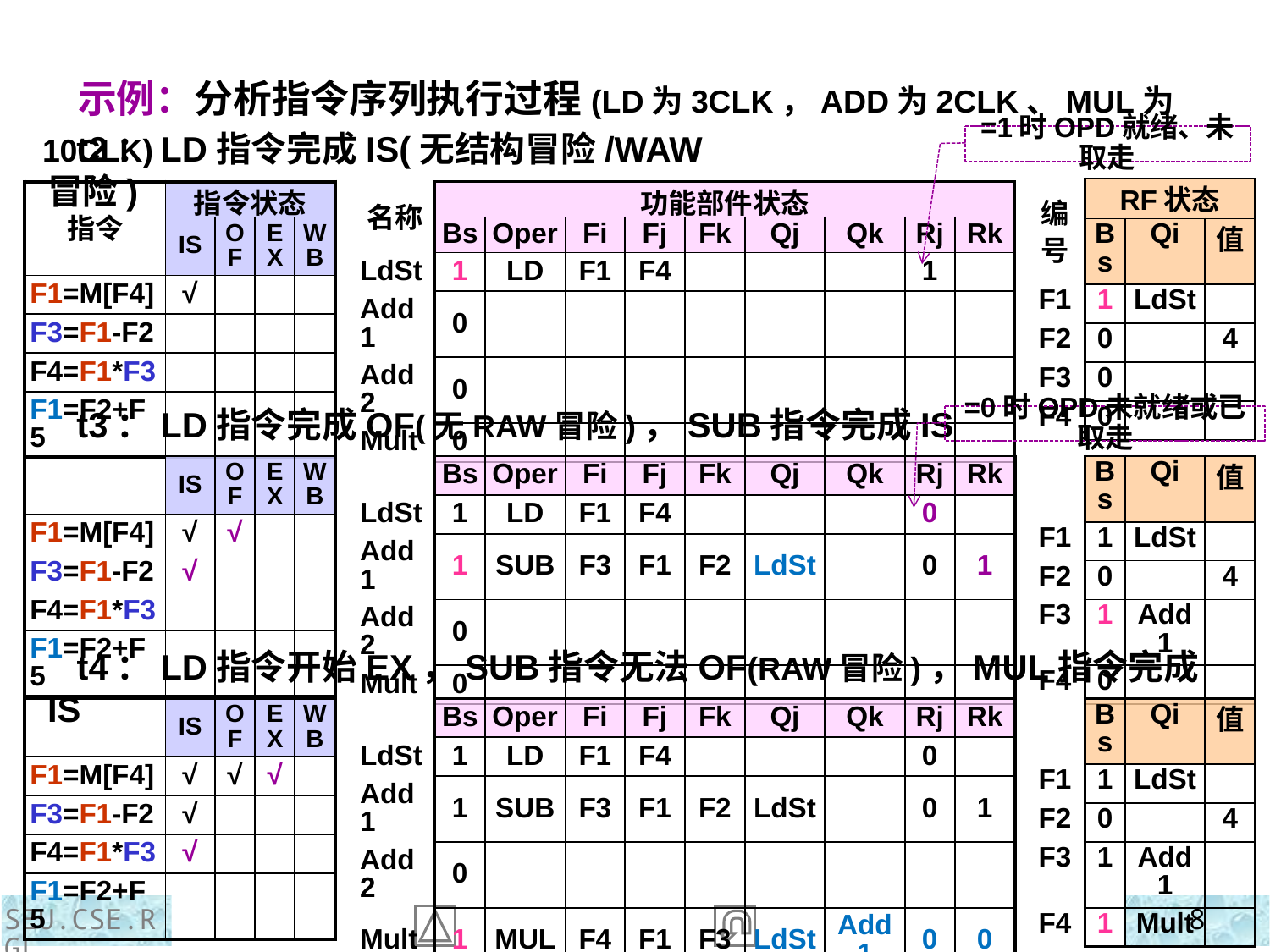

示例：分析指令序列执行过程(LD为3CLK，ADD为2CLK、MUL为10CLK)
   t2：LD指令完成IS(无结构冒险/WAW冒险)
=1时OPD就绪、未取走
| 编号 | RF状态 |  |  |
| --- | --- | --- | --- |
|  | Bs | Qi | 值 |
| F1 | 1 | LdSt |  |
| F2 | 0 |  | 4 |
| F3 | 0 |  |  |
| F4 | 0 |  |  |
| 指令 | 指令状态 |  |  |  |
| --- | --- | --- | --- | --- |
|  | IS | OF | EX | WB |
| F1=M[F4] | √ |  |  |  |
| F3=F1-F2 |  |  |  |  |
| F4=F1\*F3 |  |  |  |  |
| F1=F2+F5 |  |  |  |  |
| 名称 | 功能部件状态 |  |  |  |  |  |  |  |  |
| --- | --- | --- | --- | --- | --- | --- | --- | --- | --- |
|  | Bs | Oper | Fi | Fj | Fk | Qj | Qk | Rj | Rk |
| LdSt | 1 | LD | F1 | F4 |  |  |  | 1 |  |
| Add1 | 0 |  |  |  |  |  |  |  |  |
| Add2 | 0 |  |  |  |  |  |  |  |  |
| Mult | 0 |  |  |  |  |  |  |  |  |
   t3：LD指令完成OF(无RAW冒险)，SUB指令完成IS
=0时OPD未就绪或已取走
|  | IS | OF | EX | WB |
| --- | --- | --- | --- | --- |
| F1=M[F4] | √ | √ |  |  |
| F3=F1-F2 | √ |  |  |  |
| F4=F1\*F3 |  |  |  |  |
| F1=F2+F5 |  |  |  |  |
|  | Bs | Oper | Fi | Fj | Fk | Qj | Qk | Rj | Rk |
| --- | --- | --- | --- | --- | --- | --- | --- | --- | --- |
| LdSt | 1 | LD | F1 | F4 |  |  |  | 0 |  |
| Add1 | 1 | SUB | F3 | F1 | F2 | LdSt |  | 0 | 1 |
| Add2 | 0 |  |  |  |  |  |  |  |  |
| Mult | 0 |  |  |  |  |  |  |  |  |
|  | Bs | Qi | 值 |
| --- | --- | --- | --- |
| F1 | 1 | LdSt |  |
| F2 | 0 |  | 4 |
| F3 | 1 | Add1 |  |
| F4 | 0 |  |  |
   t4：LD指令开始EX，SUB指令无法OF(RAW冒险)，MUL指令完成IS
|  | IS | OF | EX | WB |
| --- | --- | --- | --- | --- |
| F1=M[F4] | √ | √ | √ |  |
| F3=F1-F2 | √ |  |  |  |
| F4=F1\*F3 | √ |  |  |  |
| F1=F2+F5 |  |  |  |  |
|  | Bs | Oper | Fi | Fj | Fk | Qj | Qk | Rj | Rk |
| --- | --- | --- | --- | --- | --- | --- | --- | --- | --- |
| LdSt | 1 | LD | F1 | F4 |  |  |  | 0 |  |
| Add1 | 1 | SUB | F3 | F1 | F2 | LdSt |  | 0 | 1 |
| Add2 | 0 |  |  |  |  |  |  |  |  |
| Mult | 1 | MUL | F4 | F1 | F3 | LdSt | Add1 | 0 | 0 |
|  | Bs | Qi | 值 |
| --- | --- | --- | --- |
| F1 | 1 | LdSt |  |
| F2 | 0 |  | 4 |
| F3 | 1 | Add1 |  |
| F4 | 1 | Mult |  |
SEU.CSE.RGL
8